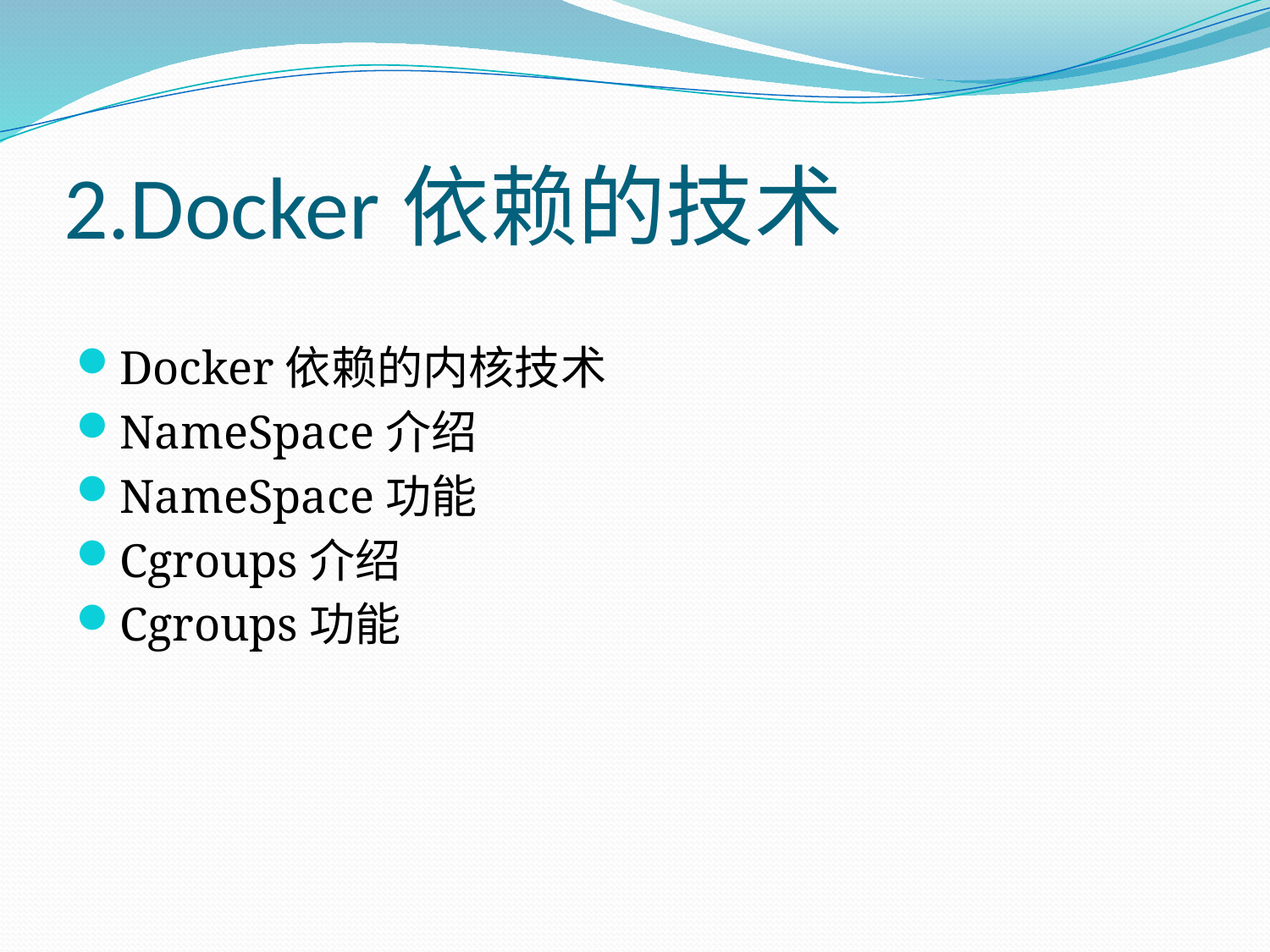

# 2.Docker依赖的技术

Docker依赖的内核技术
NameSpace介绍
NameSpace功能
Cgroups介绍
Cgroups功能